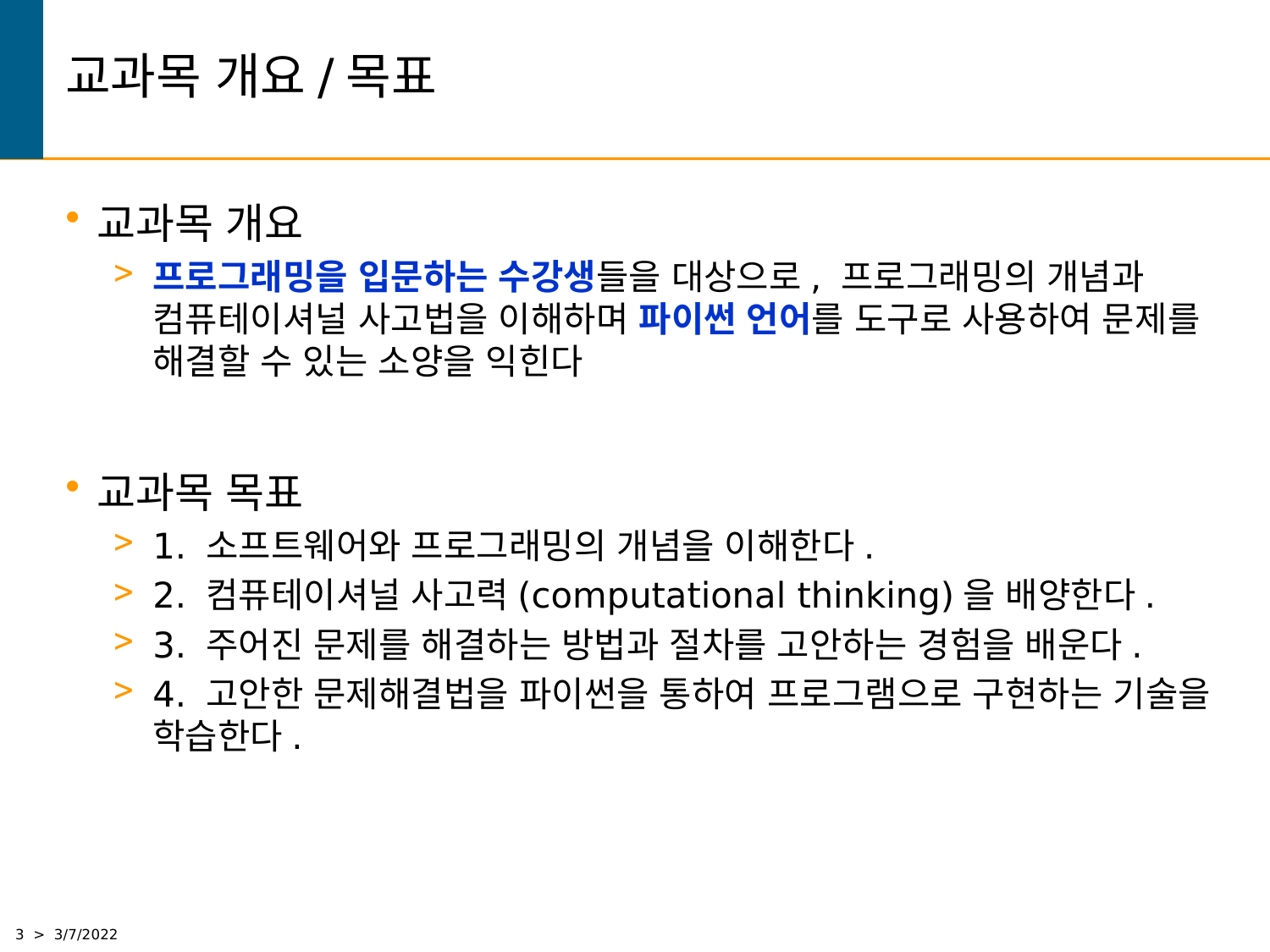

# 교과목 개요/목표
교과목 개요
프로그래밍을 입문하는 수강생들을 대상으로, 프로그래밍의 개념과 컴퓨테이셔널 사고법을 이해하며 파이썬 언어를 도구로 사용하여 문제를 해결할 수 있는 소양을 익힌다

교과목 목표
1. 소프트웨어와 프로그래밍의 개념을 이해한다.
2. 컴퓨테이셔널 사고력(computational thinking)을 배양한다.
3. 주어진 문제를 해결하는 방법과 절차를 고안하는 경험을 배운다.
4. 고안한 문제해결법을 파이썬을 통하여 프로그램으로 구현하는 기술을 학습한다.
3  >  3/7/2022